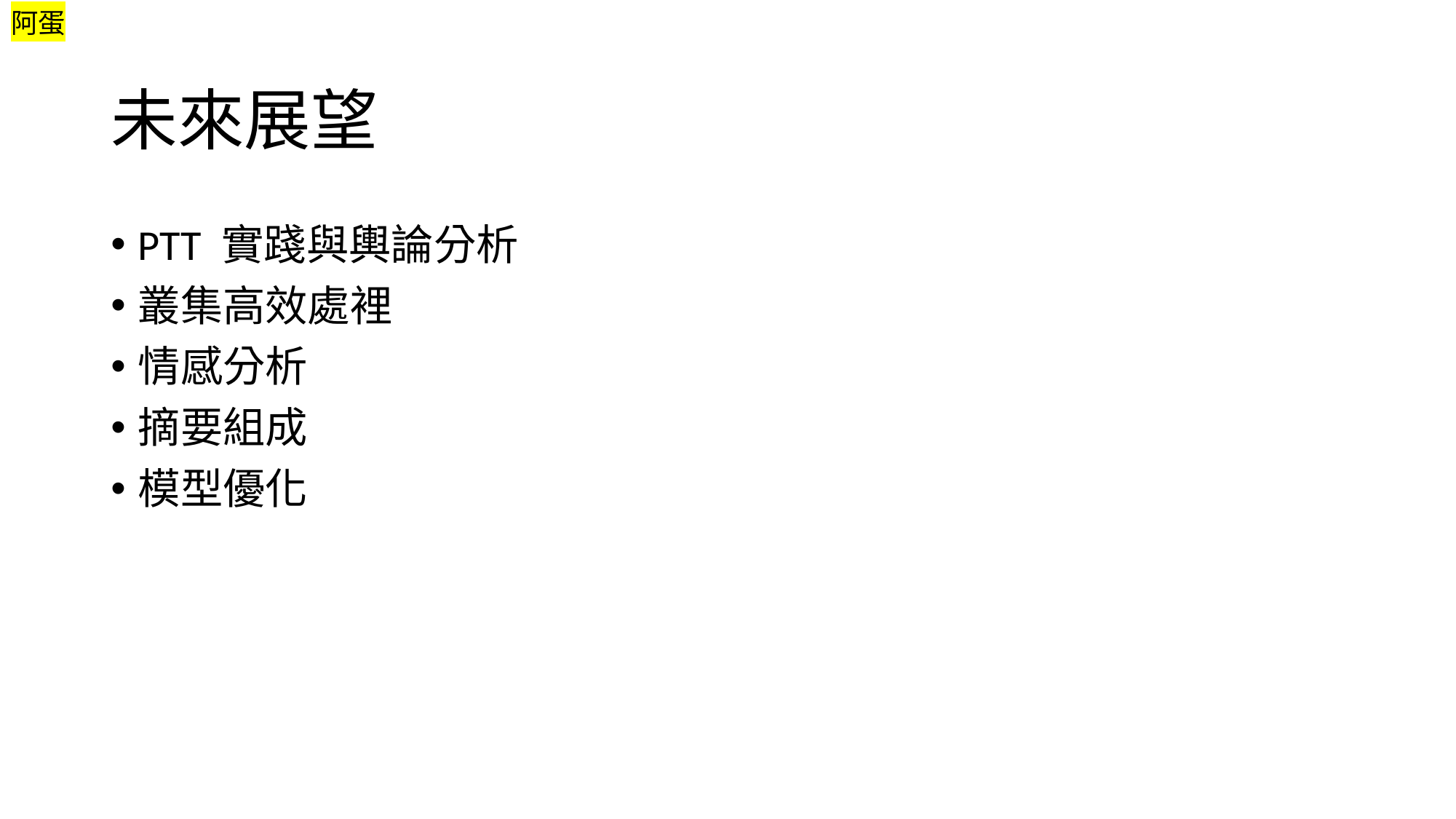

阿蛋
# 未來展望
PTT 實踐與輿論分析
叢集高效處裡
情感分析
摘要組成
模型優化